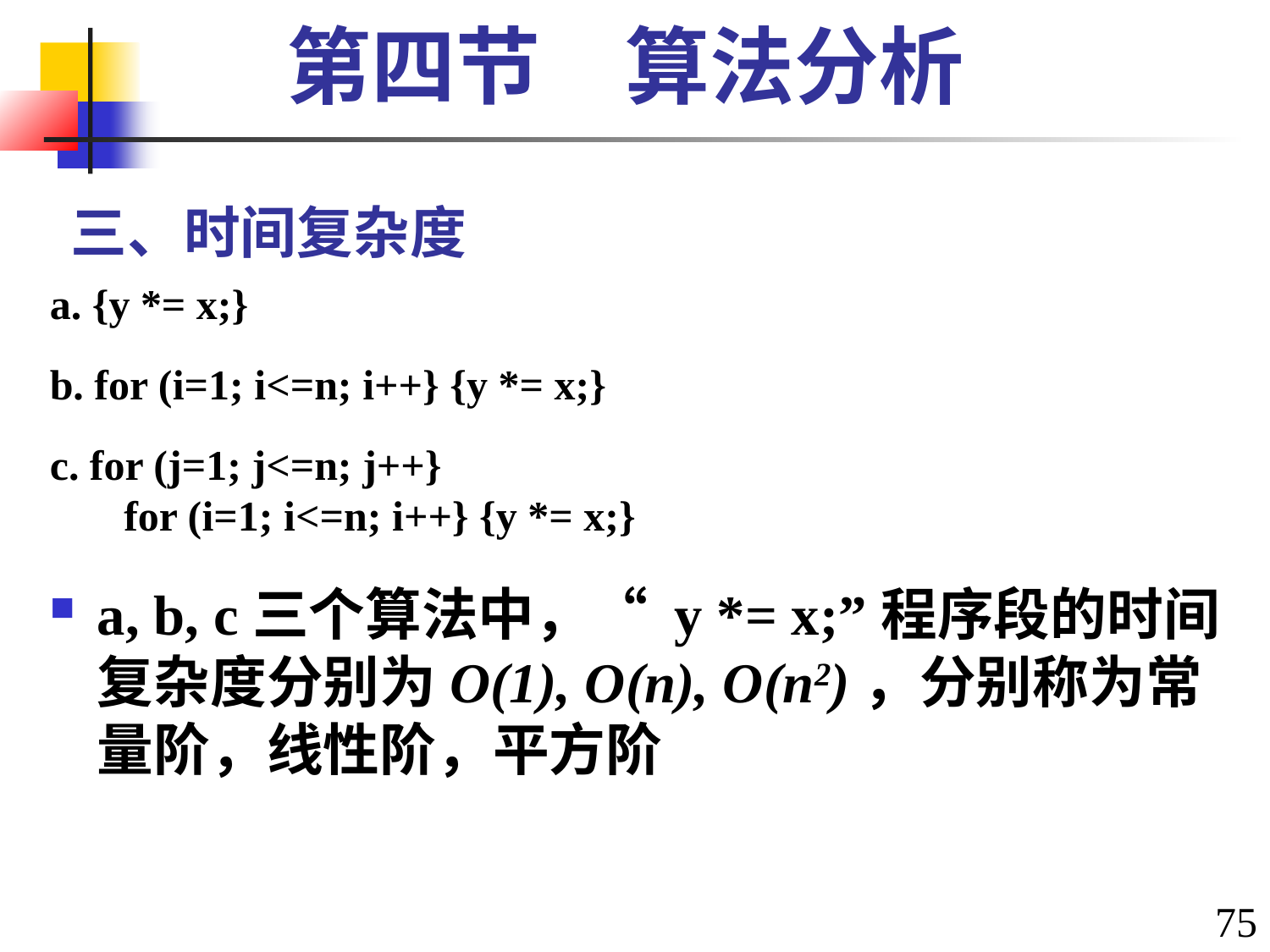

第四节　算法分析
三、时间复杂度
a. {y *= x;}
b. for (i=1; i<=n; i++} {y *= x;}
c. for (j=1; j<=n; j++}
       for (i=1; i<=n; i++} {y *= x;}
a, b, c三个算法中，“ y *= x;”程序段的时间复杂度分别为O(1), O(n), O(n2)，分别称为常量阶，线性阶，平方阶
75